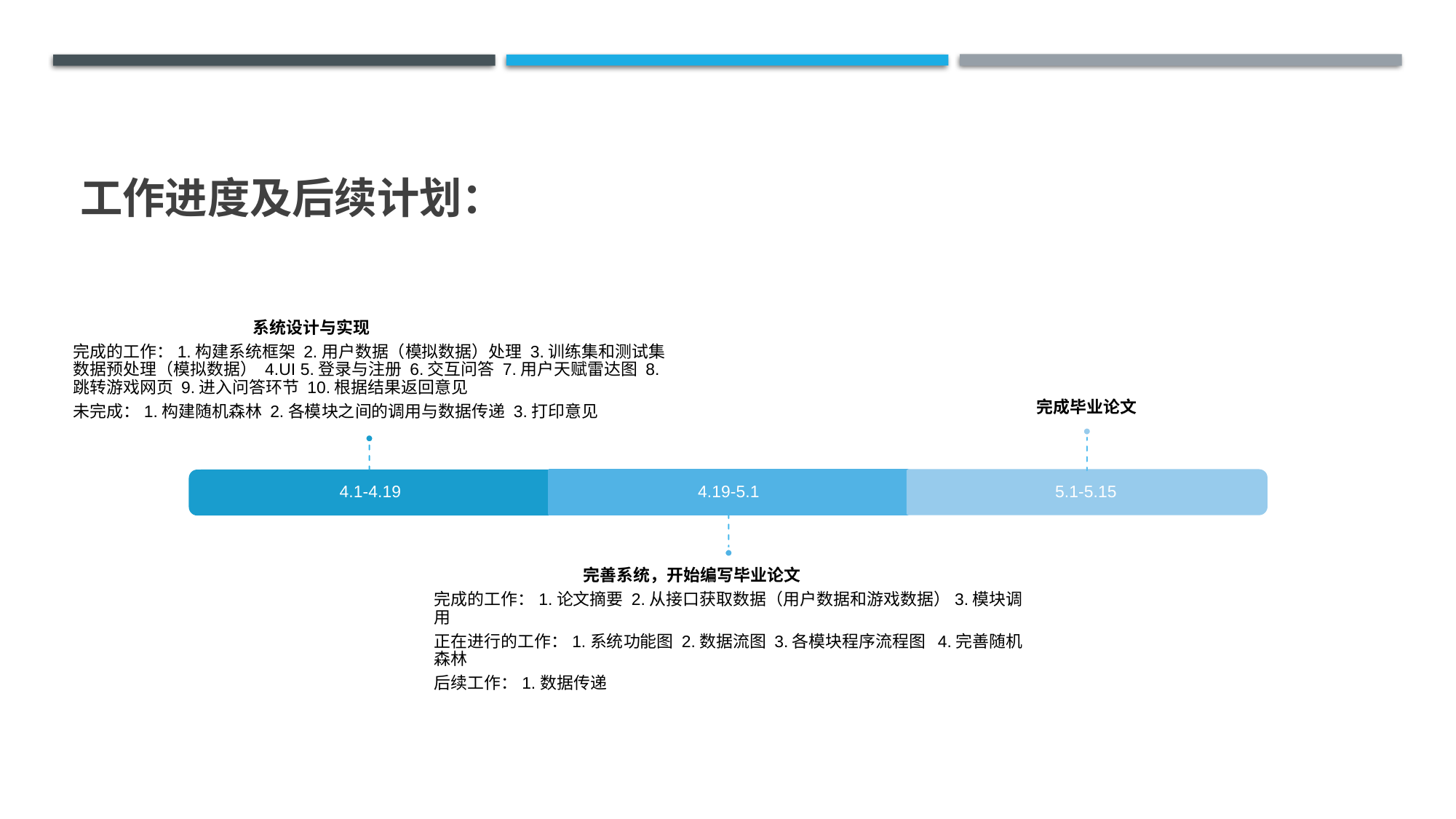

# 工作进度及后续计划：
4.1-4.19
                                              系统设计与实现
完成的工作：1.构建系统框架 2.用户数据（模拟数据）处理 3.训练集和测试集数据预处理（模拟数据） 4.UI 5.登录与注册 6.交互问答 7.用户天赋雷达图 8.跳转游戏网页 9.进入问答环节 10.根据结果返回意见
未完成：1.构建随机森林 2.各模块之间的调用与数据传递 3.打印意见

4.19-5.1
                                      完善系统，开始编写毕业论文
完成的工作：1.论文摘要 2.从接口获取数据（用户数据和游戏数据）3.模块调用
正在进行的工作：1.系统功能图 2.数据流图 3.各模块程序流程图  4.完善随机森林
后续工作：1.数据传递
5.1-5.15
完成毕业论文